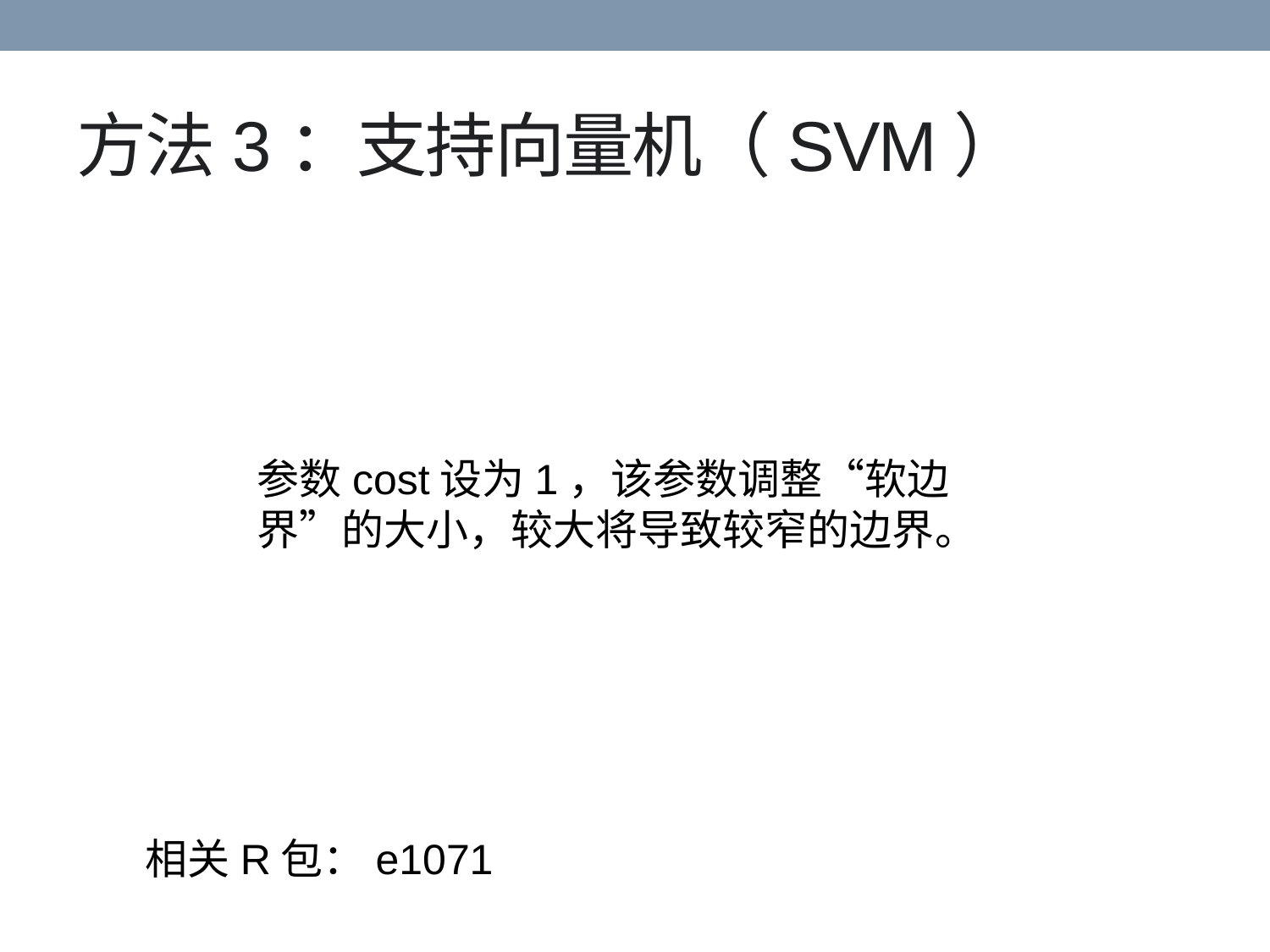

# 方法3：支持向量机（SVM）
参数cost设为1，该参数调整“软边界”的大小，较大将导致较窄的边界。
相关R包：e1071